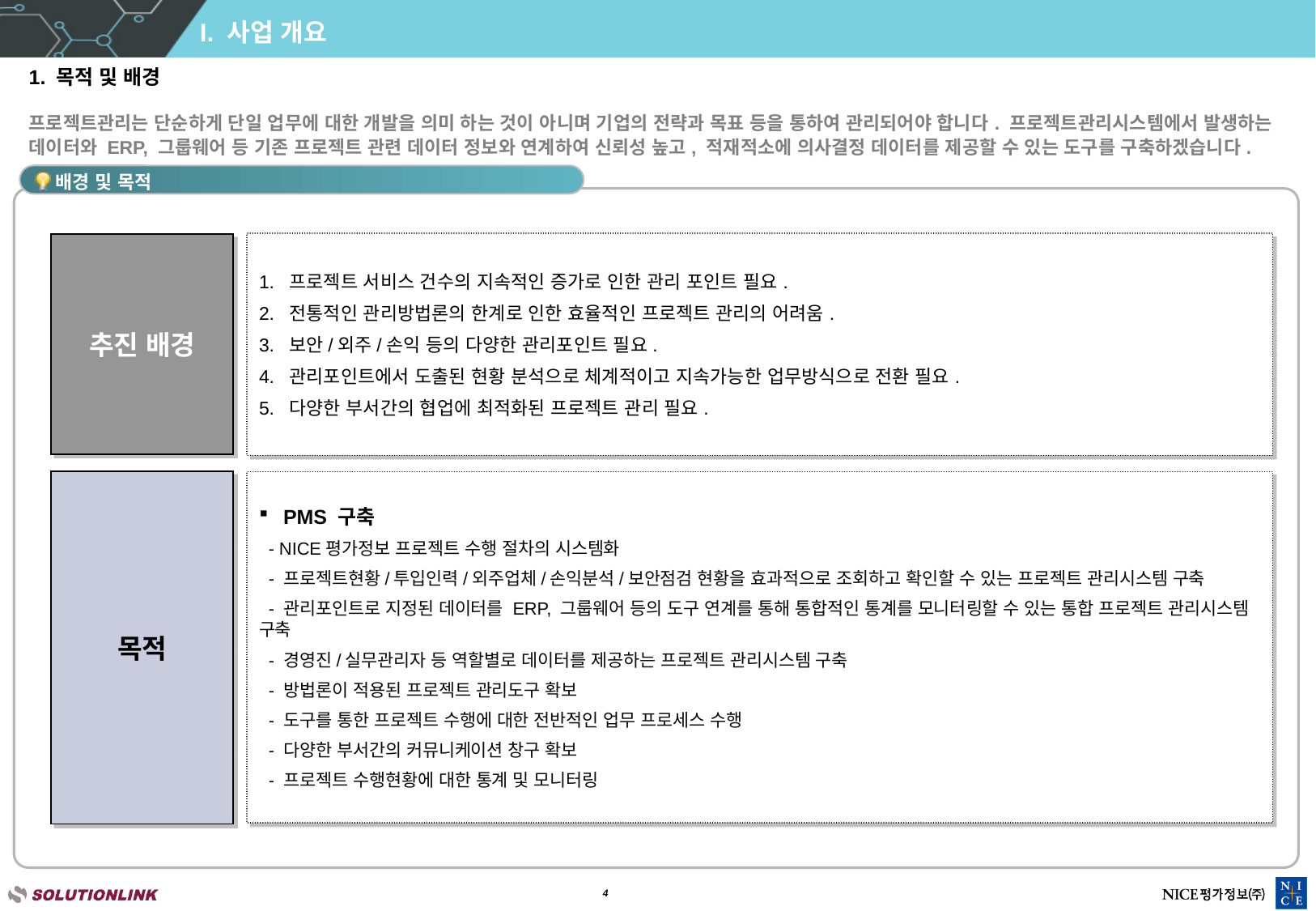

# I. 사업 개요
1. 목적 및 배경
프로젝트관리는 단순하게 단일 업무에 대한 개발을 의미 하는 것이 아니며 기업의 전략과 목표 등을 통하여 관리되어야 합니다. 프로젝트관리시스템에서 발생하는 데이터와 ERP, 그룹웨어 등 기존 프로젝트 관련 데이터 정보와 연계하여 신뢰성 높고, 적재적소에 의사결정 데이터를 제공할 수 있는 도구를 구축하겠습니다.
배경 및 목적
프로젝트 서비스 건수의 지속적인 증가로 인한 관리 포인트 필요.
전통적인 관리방법론의 한계로 인한 효율적인 프로젝트 관리의 어려움.
보안/외주/손익 등의 다양한 관리포인트 필요.
관리포인트에서 도출된 현황 분석으로 체계적이고 지속가능한 업무방식으로 전환 필요.
다양한 부서간의 협업에 최적화된 프로젝트 관리 필요.
추진 배경
목적
PMS 구축
  - NICE평가정보 프로젝트 수행 절차의 시스템화
  - 프로젝트현황/투입인력/외주업체/손익분석/보안점검 현황을 효과적으로 조회하고 확인할 수 있는 프로젝트 관리시스템 구축
  - 관리포인트로 지정된 데이터를 ERP, 그룹웨어 등의 도구 연계를 통해 통합적인 통계를 모니터링할 수 있는 통합 프로젝트 관리시스템 구축
  - 경영진/실무관리자 등 역할별로 데이터를 제공하는 프로젝트 관리시스템 구축
  - 방법론이 적용된 프로젝트 관리도구 확보
  - 도구를 통한 프로젝트 수행에 대한 전반적인 업무 프로세스 수행
  - 다양한 부서간의 커뮤니케이션 창구 확보
  - 프로젝트 수행현황에 대한 통계 및 모니터링